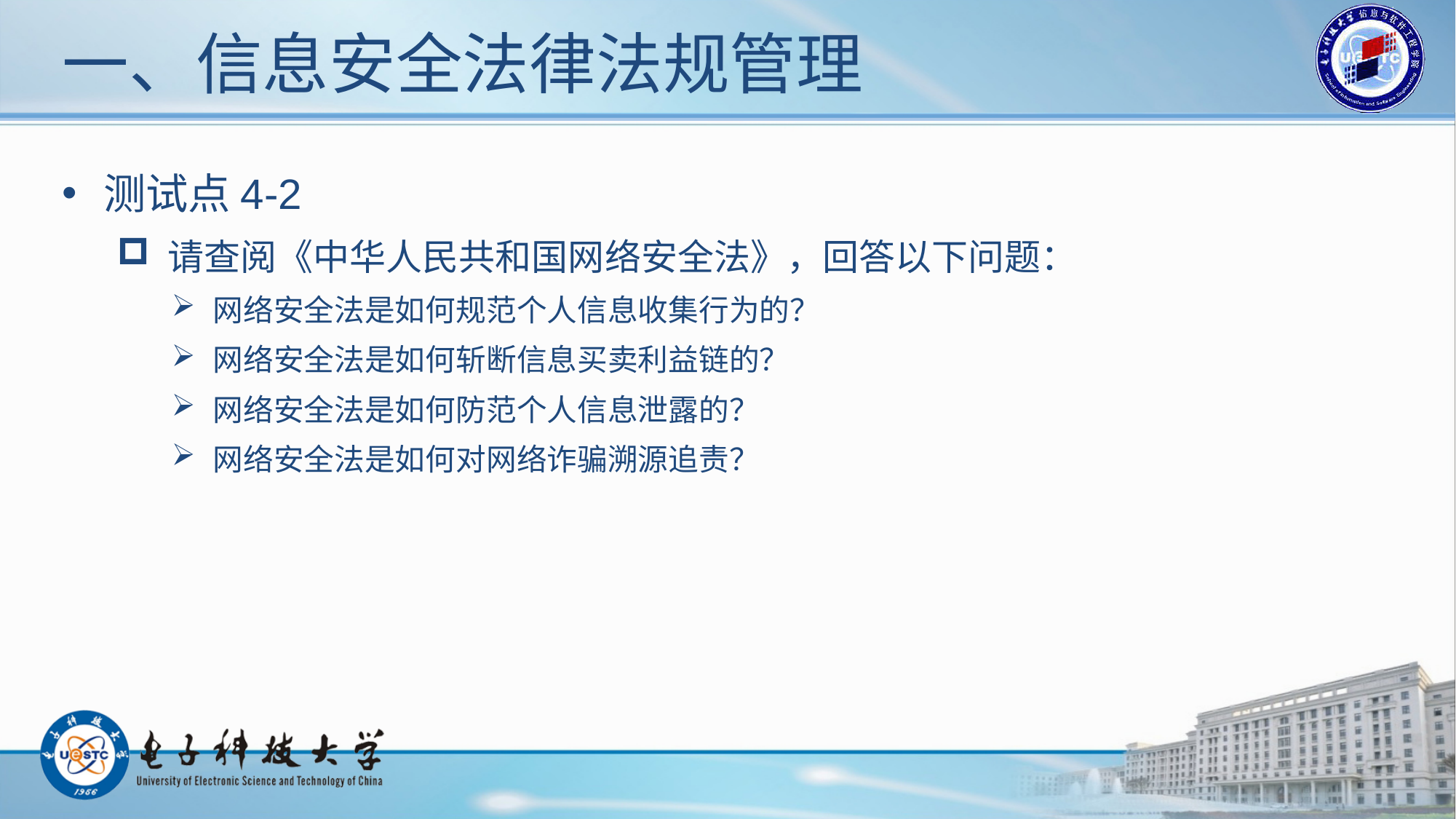

# 一、信息安全法律法规管理
测试点4-2
 请查阅《中华人民共和国网络安全法》，回答以下问题：
 网络安全法是如何规范个人信息收集行为的？
 网络安全法是如何斩断信息买卖利益链的？
 网络安全法是如何防范个人信息泄露的？
 网络安全法是如何对网络诈骗溯源追责？